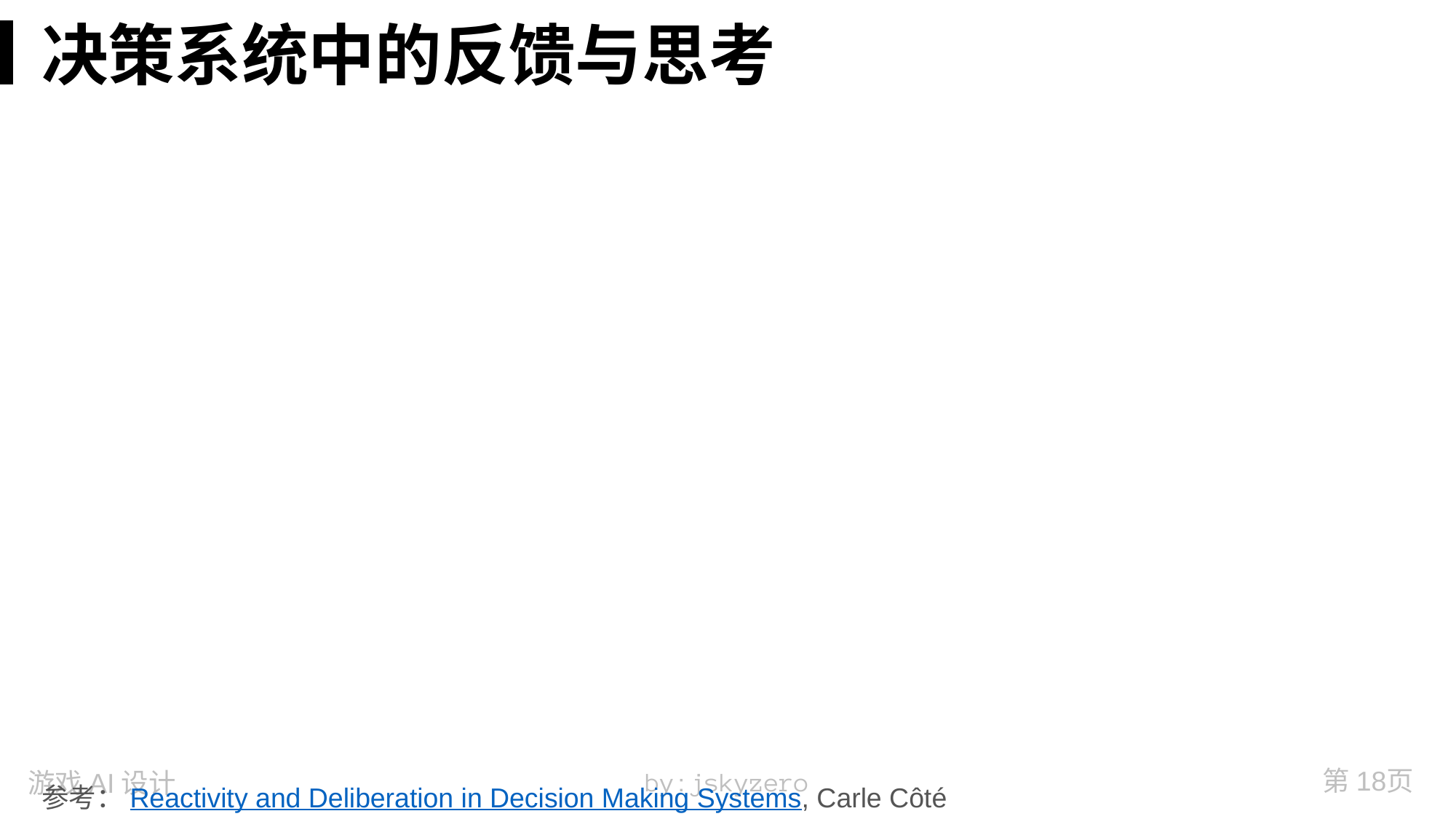

# 决策系统中的反馈与思考
参考：Reactivity and Deliberation in Decision Making Systems, Carle Côté